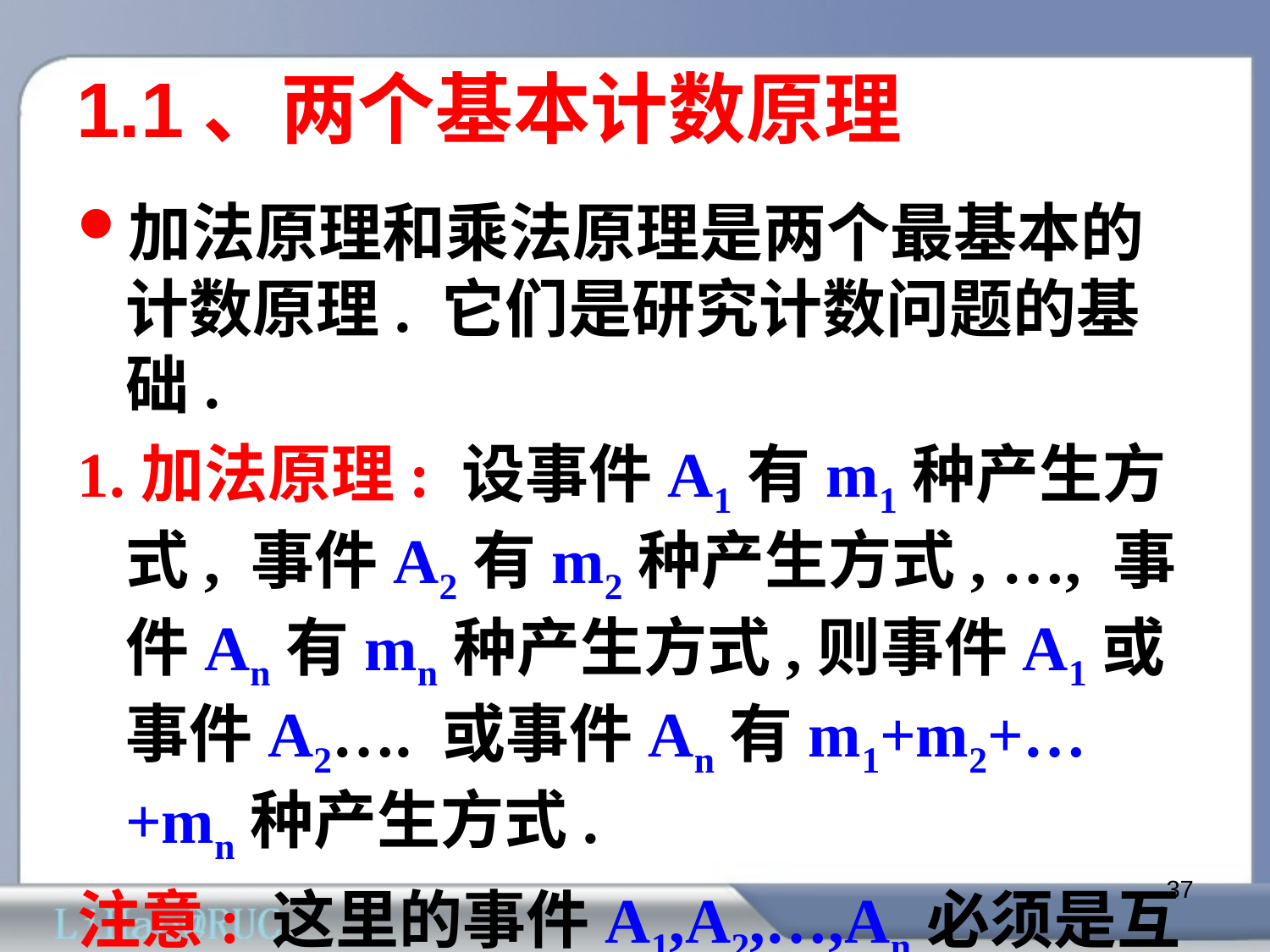

# 1.1、两个基本计数原理
加法原理和乘法原理是两个最基本的计数原理. 它们是研究计数问题的基础.
1.加法原理: 设事件A1有m1种产生方式, 事件A2有m2种产生方式, …, 事件An有mn种产生方式,则事件A1或事件A2…. 或事件An有m1+m2+…+mn种产生方式.
注意: 这里的事件A1,A2,…,An必须是互相独立的.
37